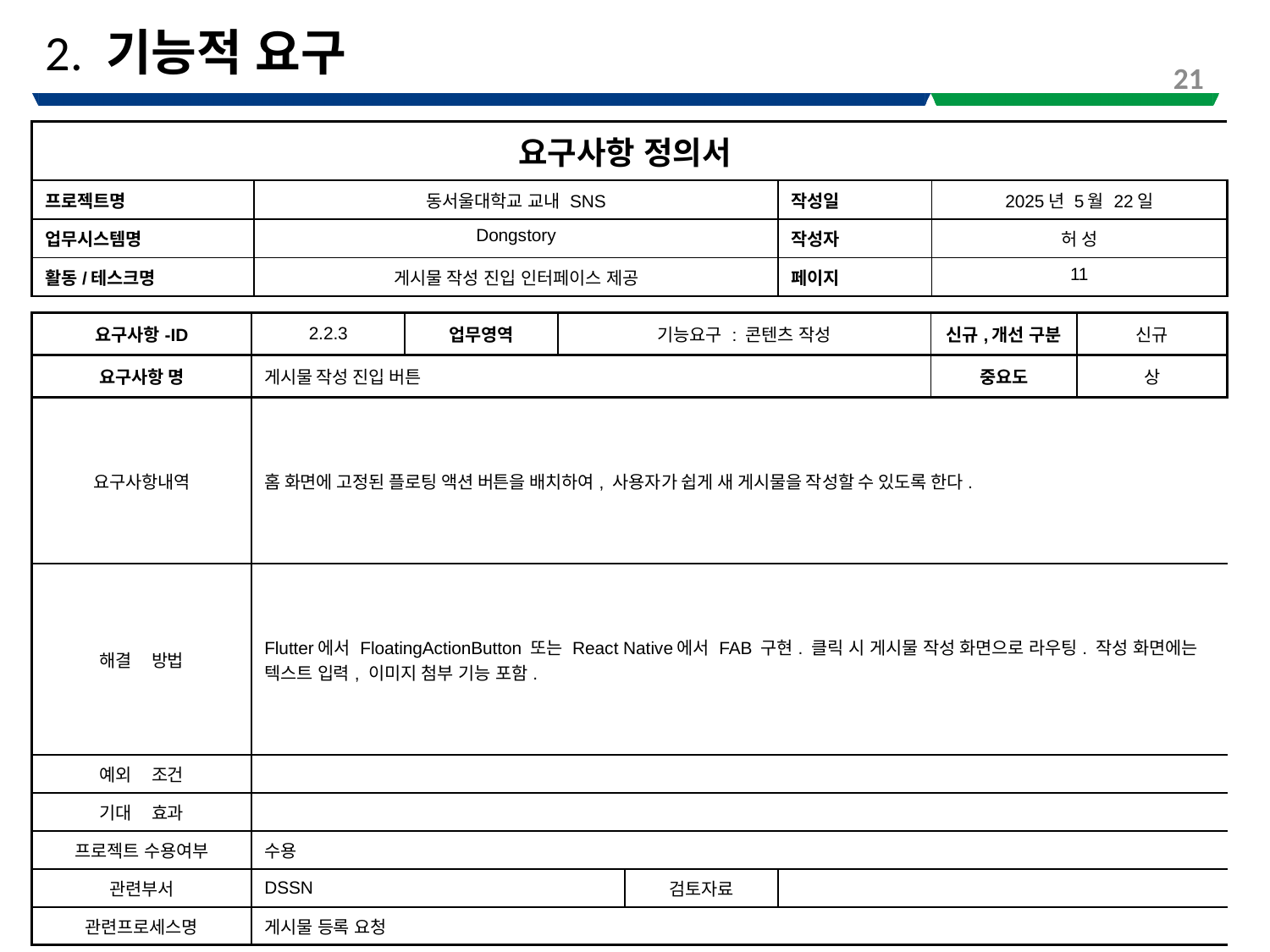

# 2. 기능적 요구
21
| 요구사항 정의서 |  |  |  |
| --- | --- | --- | --- |
| 프로젝트명 | 동서울대학교 교내 SNS | 작성일 | 2025년 5월 22일 |
| 업무시스템명 | Dongstory | 작성자 | 허 성 |
| 활동/테스크명 | 게시물 작성 진입 인터페이스 제공 | 페이지 | 11 |
| 요구사항-ID | 2.2.3 | 업무영역 | 기능요구 : 콘텐츠 작성 |  |  | 신규,개선 구분 | 신규 |
| --- | --- | --- | --- | --- | --- | --- | --- |
| 요구사항 명 | 게시물 작성 진입 버튼 |  |  |  |  | 중요도 | 상 |
| 요구사항내역 | 홈 화면에 고정된 플로팅 액션 버튼을 배치하여, 사용자가 쉽게 새 게시물을 작성할 수 있도록 한다. |  |  |  |  |  |  |
| 해결 방법 | Flutter에서 FloatingActionButton 또는 React Native에서 FAB 구현. 클릭 시 게시물 작성 화면으로 라우팅. 작성 화면에는 텍스트 입력, 이미지 첨부 기능 포함. |  |  |  |  |  |  |
| 예외 조건 |  |  |  |  |  |  |  |
| 기대 효과 |  |  |  |  |  |  |  |
| 프로젝트 수용여부 | 수용 |  |  |  |  |  |  |
| 관련부서 | DSSN |  |  | 검토자료 |  |  |  |
| 관련프로세스명 | 게시물 등록 요청 |  |  |  |  |  |  |